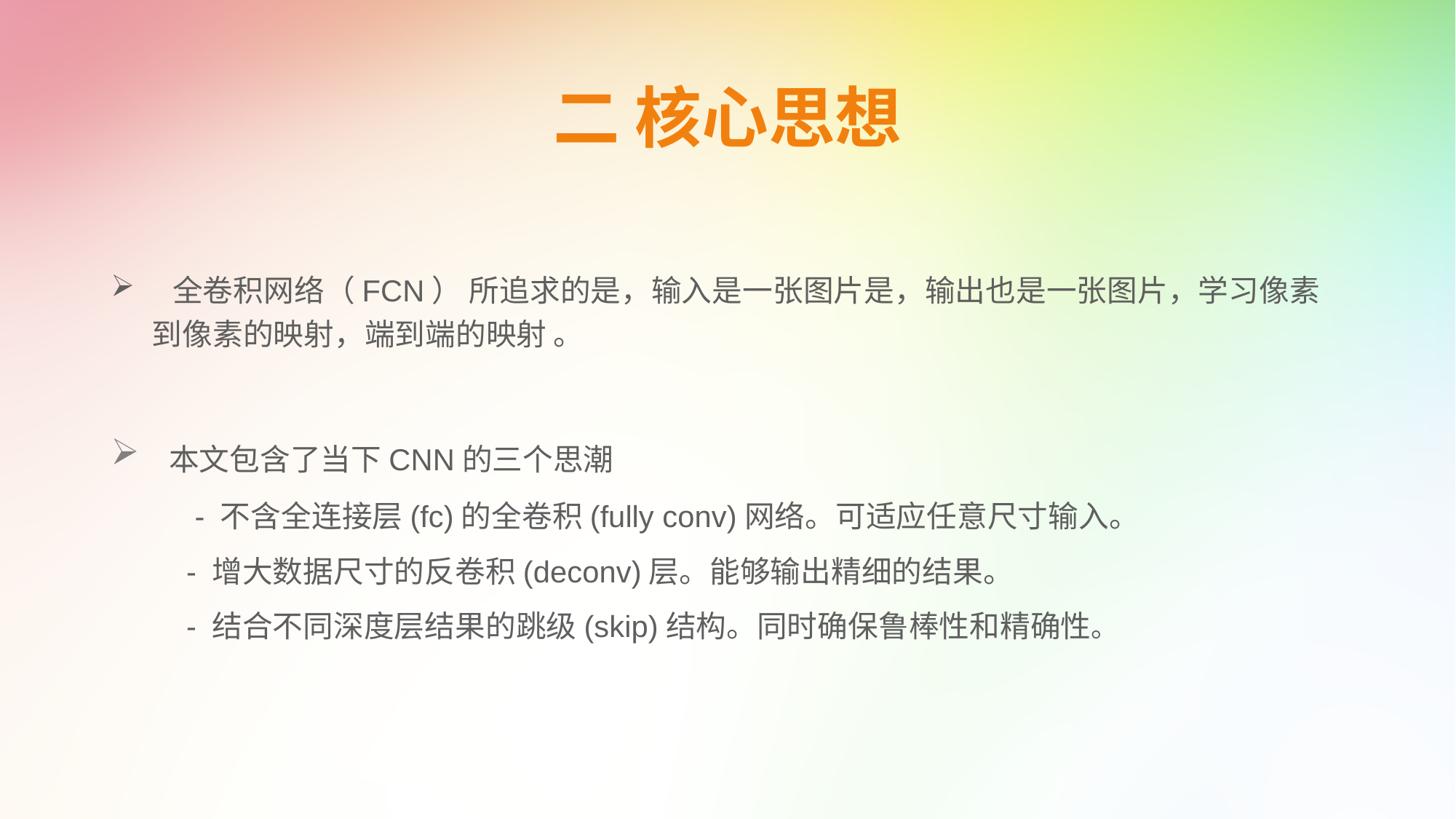

# 二 核心思想

  全卷积网络（FCN） 所追求的是，输入是一张图片是，输出也是一张图片，学习像素到像素的映射，端到端的映射 。

 本文包含了当下CNN的三个思潮
          - 不含全连接层(fc)的全卷积(fully conv)网络。可适应任意尺寸输入。
         - 增大数据尺寸的反卷积(deconv)层。能够输出精细的结果。
         - 结合不同深度层结果的跳级(skip)结构。同时确保鲁棒性和精确性。